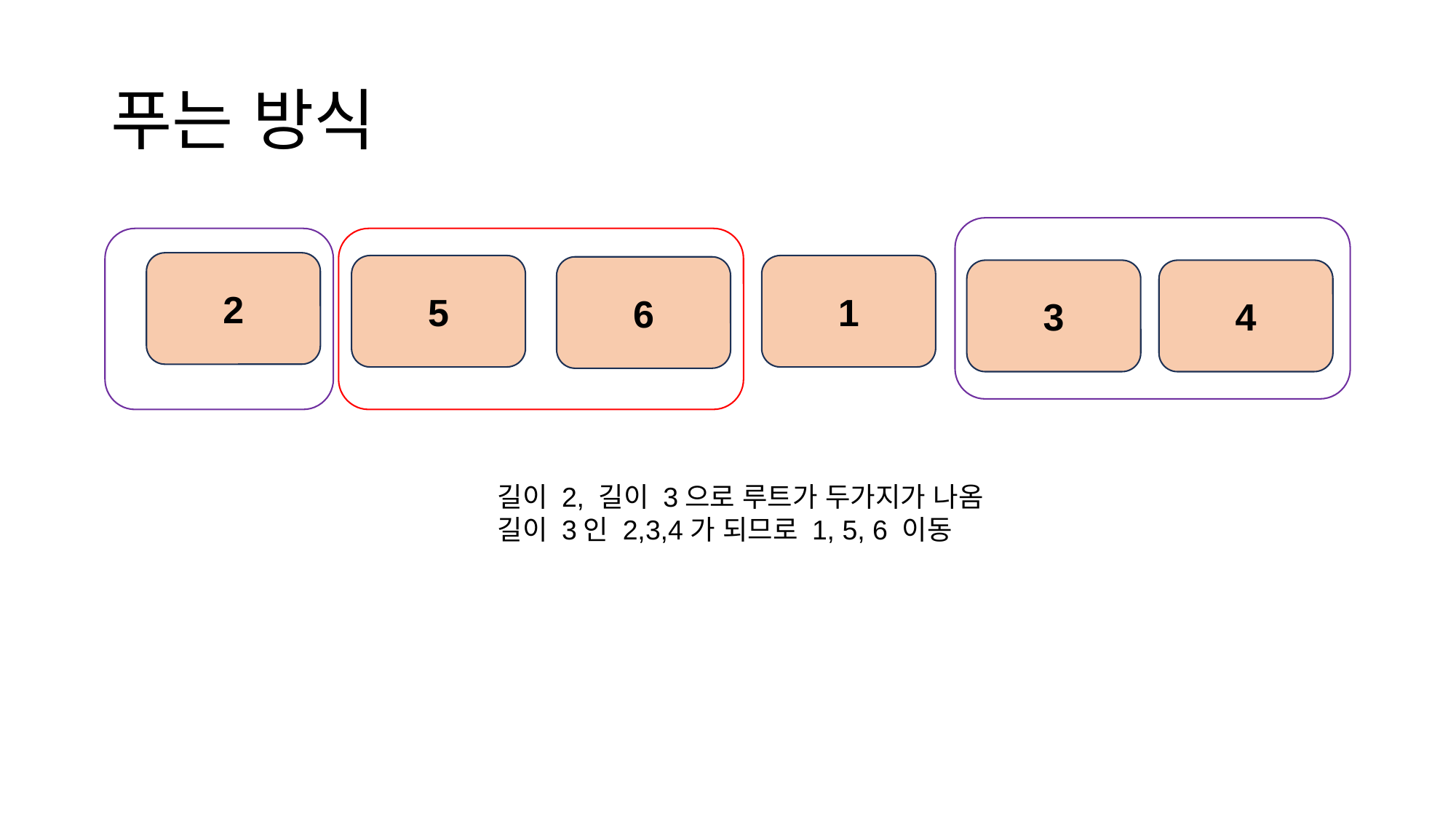

# 푸는 방식

2
5
1
6
3
4
길이 2, 길이 3으로 루트가 두가지가 나옴
길이 3인 2,3,4가 되므로 1, 5, 6 이동